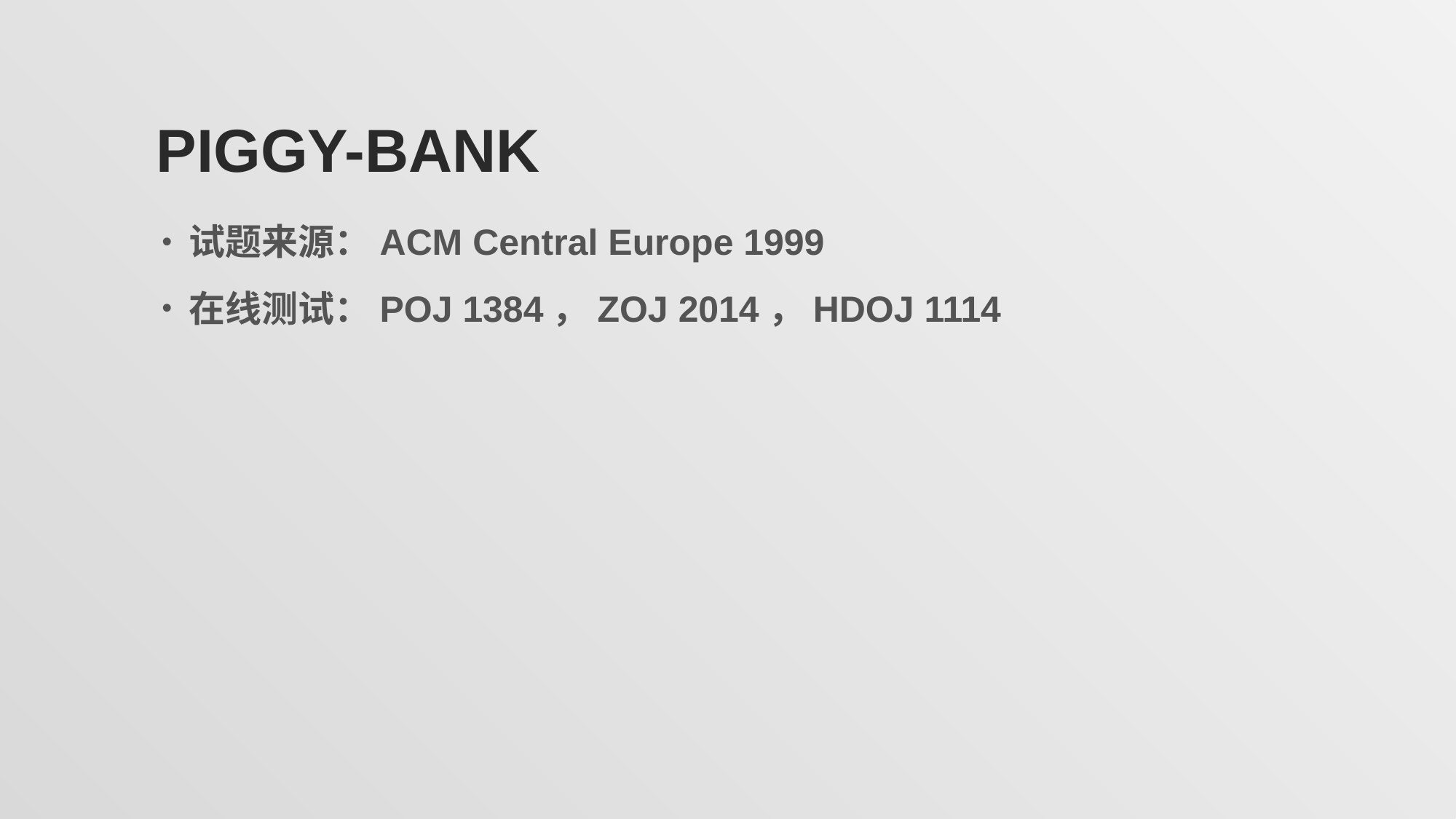

# Piggy-Bank
试题来源：ACM Central Europe 1999
在线测试：POJ 1384，ZOJ 2014，HDOJ 1114